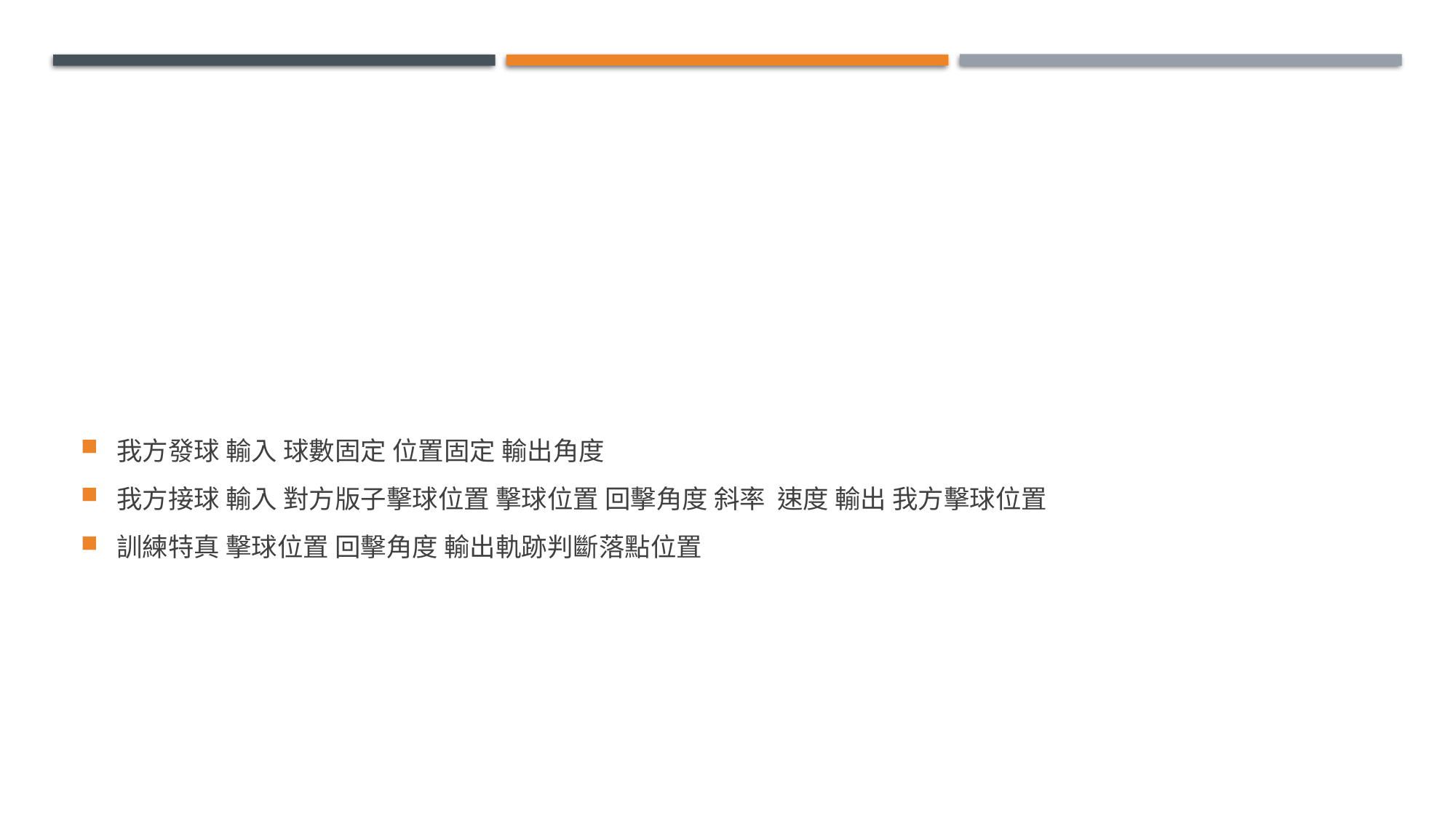

#
我方發球 輸入 球數固定 位置固定 輸出角度
我方接球 輸入 對方版子擊球位置 擊球位置 回擊角度 斜率  速度 輸出 我方擊球位置
訓練特真 擊球位置 回擊角度 輸出軌跡判斷落點位置